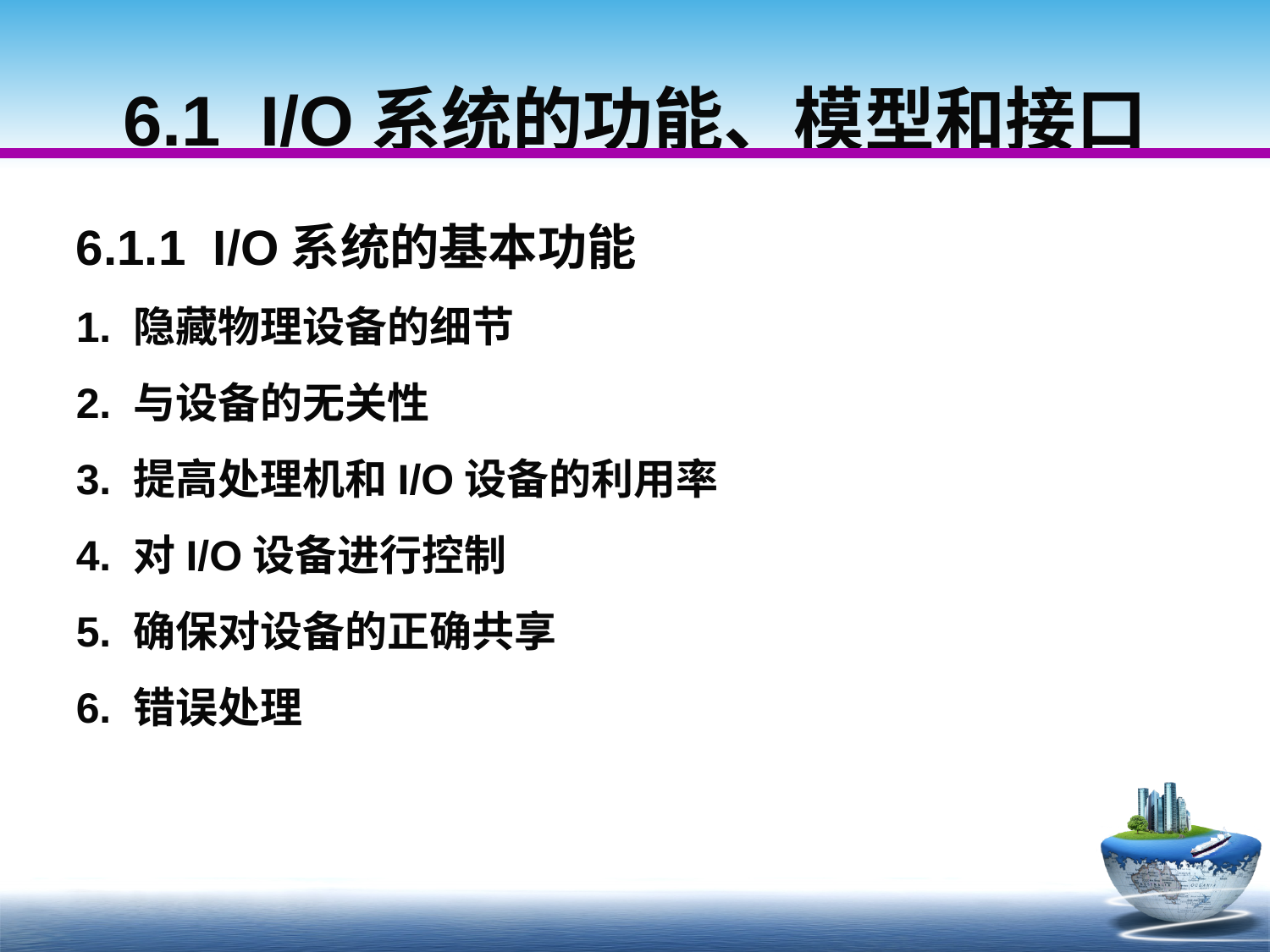

# 6.1  I/O系统的功能、模型和接口
6.1.1  I/O系统的基本功能
1. 隐藏物理设备的细节
2. 与设备的无关性
3. 提高处理机和I/O设备的利用率
4. 对I/O设备进行控制
5. 确保对设备的正确共享
6. 错误处理